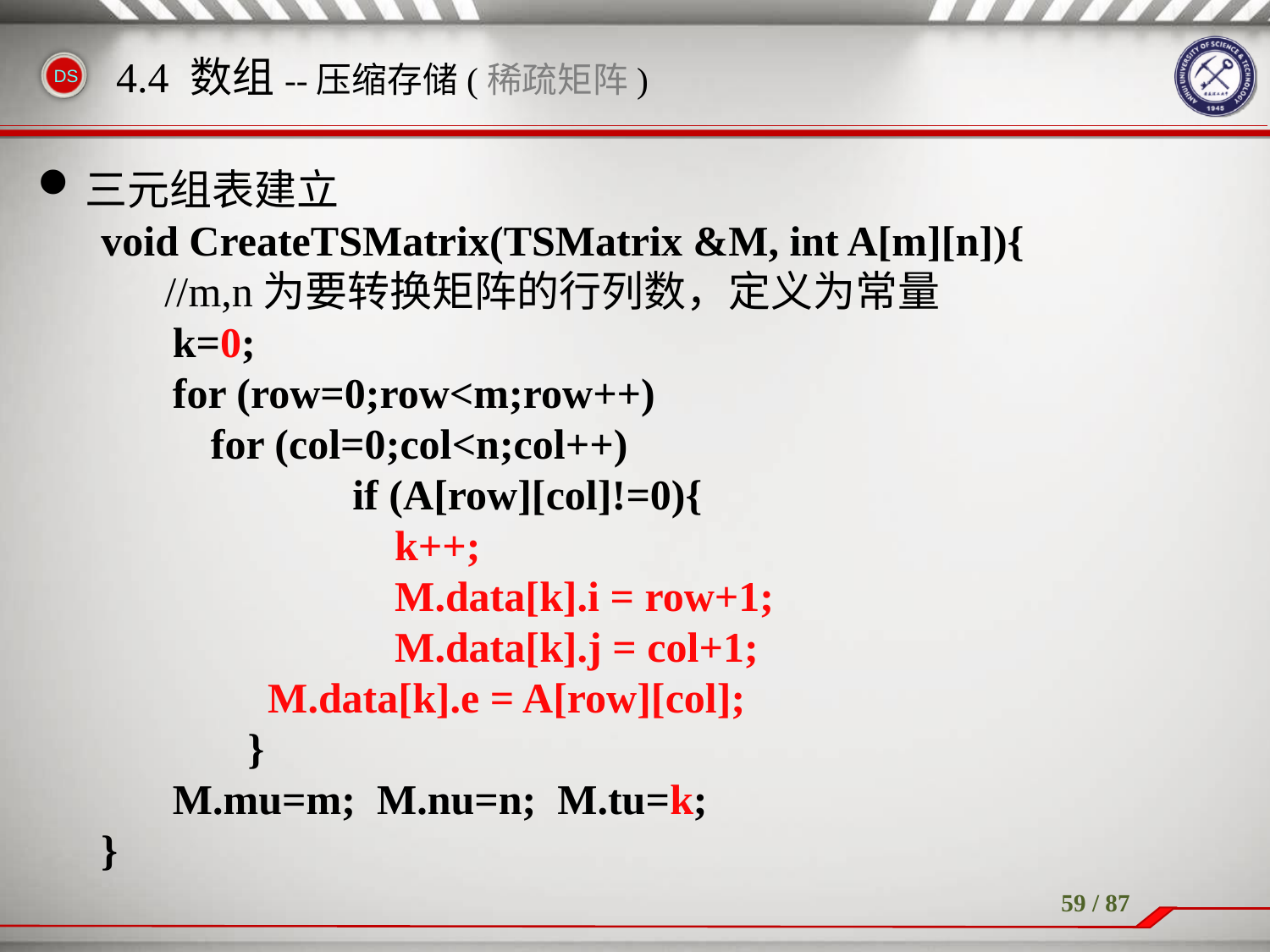

# 4.4 数组--压缩存储(稀疏矩阵)
三元组表建立
void CreateTSMatrix(TSMatrix &M, int A[m][n]){
//m,n为要转换矩阵的行列数，定义为常量
　  k=0;
　  for (row=0;row<m;row++)
　      for (col=0;col<n;col++)
 		        if (A[row][col]!=0){
	 		k++;
			M.data[k].i = row+1;
			M.data[k].j = col+1;
	　  	M.data[k].e = A[row][col];
　　　 }
　  M.mu=m;  M.nu=n;  M.tu=k;
}